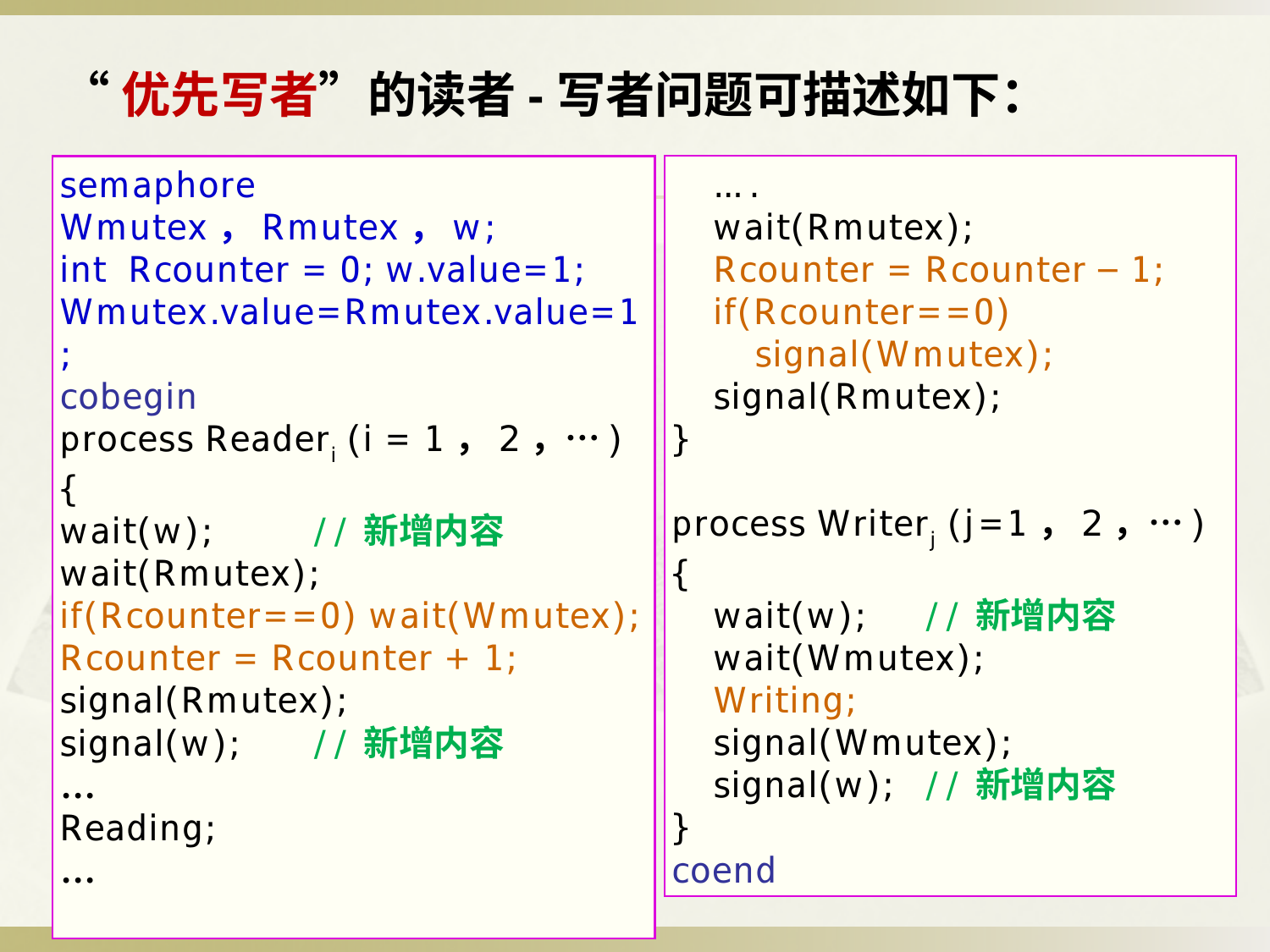

“优先写者”的读者-写者问题可描述如下：
semaphore Wmutex，Rmutex，w;
int  Rcounter = 0; w.value=1;
Wmutex.value=Rmutex.value=1;
cobegin
process Readeri (i = 1，2，…)
{
wait(w);	//新增内容
wait(Rmutex);
if(Rcounter==0) wait(Wmutex);
Rcounter = Rcounter + 1;
signal(Rmutex);
signal(w);	//新增内容
…
Reading;
…

    ….
    wait(Rmutex);
    Rcounter = Rcounter – 1;
    if(Rcounter==0)
        signal(Wmutex);
    signal(Rmutex);
}

process Writerj (j=1，2，…)
{
    wait(w);	//新增内容
    wait(Wmutex);
    Writing;
    signal(Wmutex);
    signal(w);	//新增内容
}
coend
75